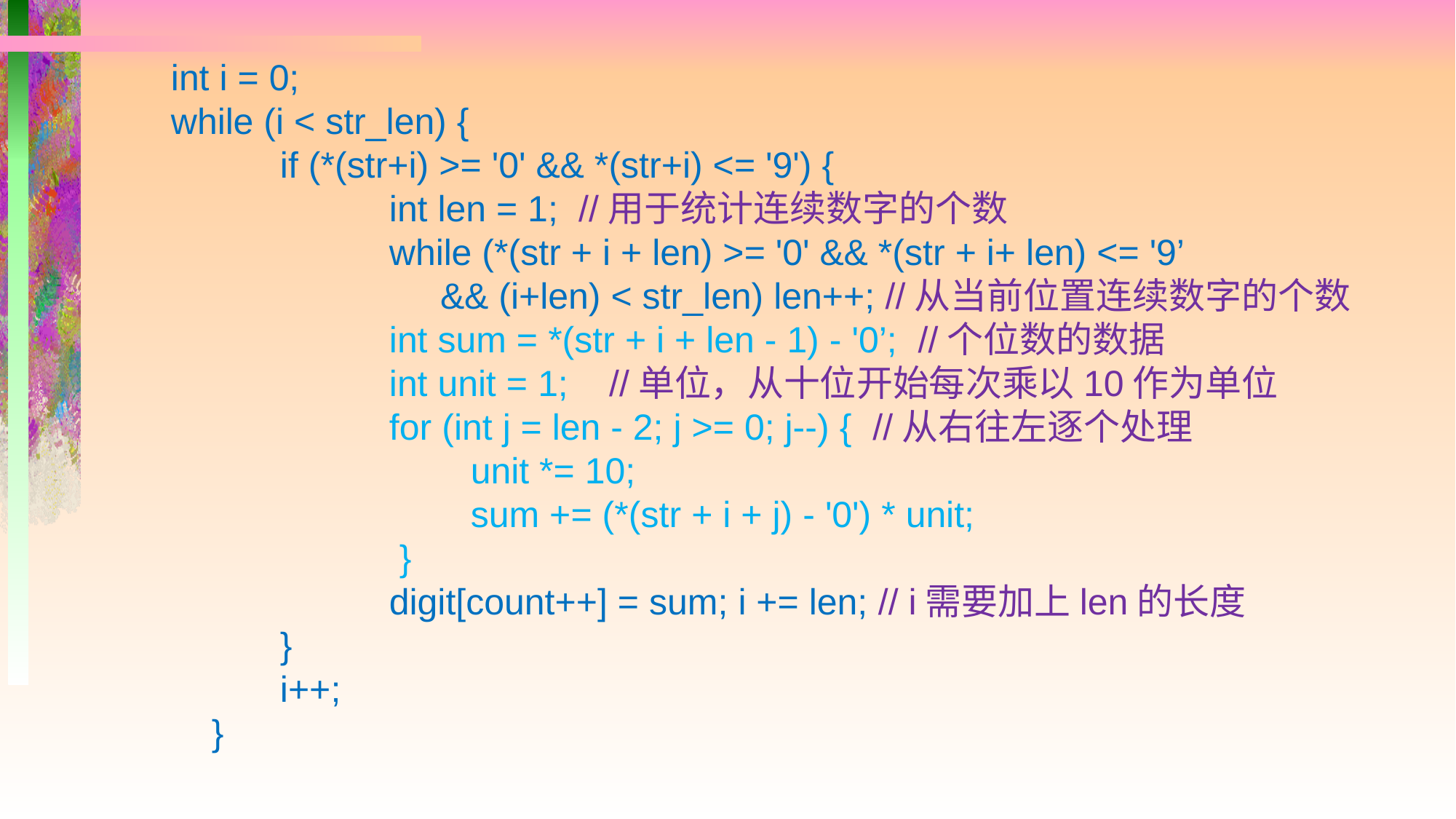

int i = 0;
while (i < str_len) {
	if (*(str+i) >= '0' && *(str+i) <= '9') {
		int len = 1;  //用于统计连续数字的个数
		while (*(str + i + len) >= '0' && *(str + i+ len) <= '9’
		     && (i+len) < str_len) len++; //从当前位置连续数字的个数
		int sum = *(str + i + len - 1) - '0’;  //个位数的数据
		int unit = 1;    //单位，从十位开始每次乘以10作为单位
		for (int j = len - 2; j >= 0; j--) {  //从右往左逐个处理
		        unit *= 10;
		        sum += (*(str + i + j) - '0') * unit;
		 }
		digit[count++] = sum; i += len; // i需要加上len的长度
	}
	i++;
    }